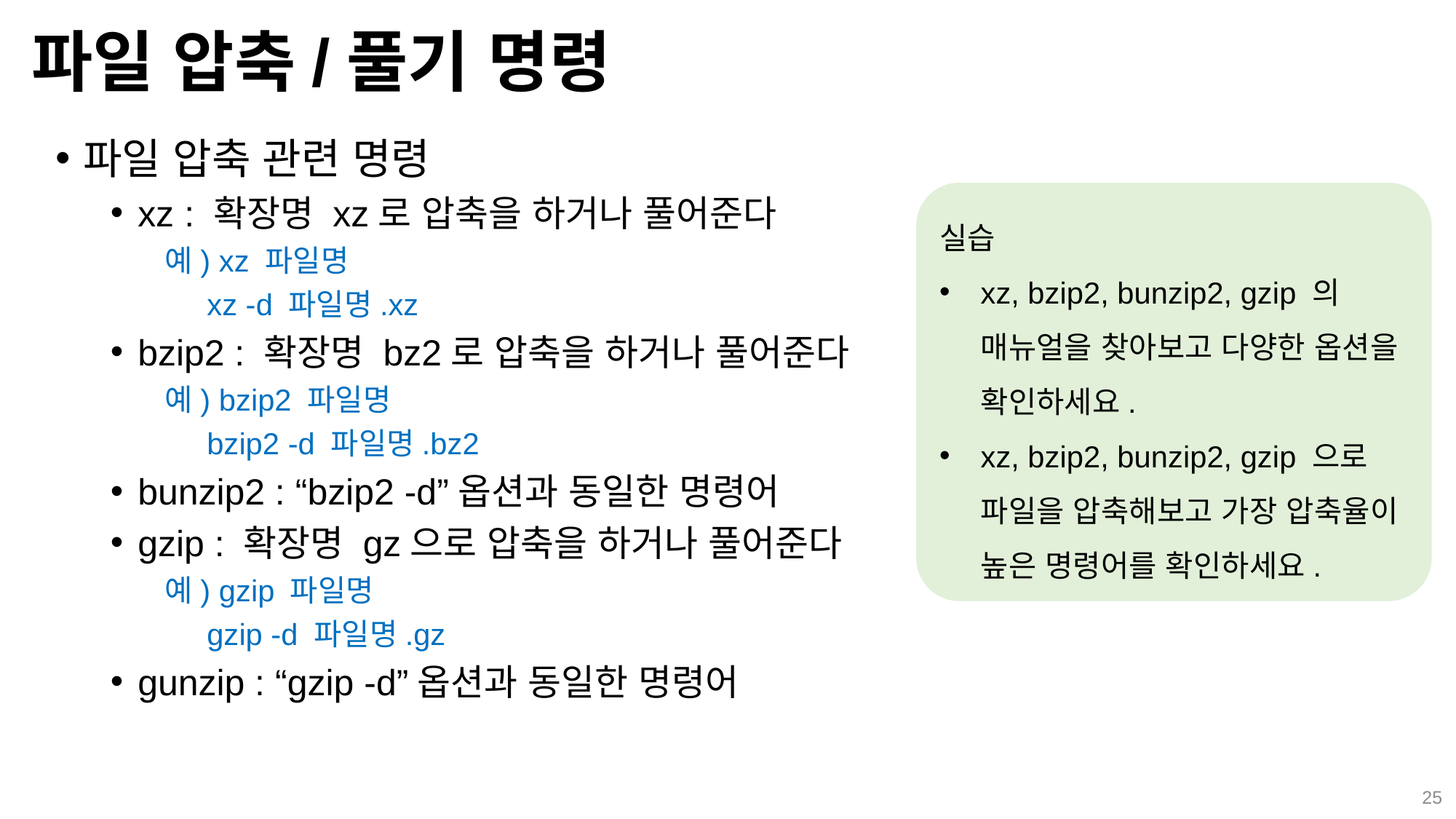

# 파일 압축/풀기 명령
파일 압축 관련 명령
xz : 확장명 xz로 압축을 하거나 풀어준다
예) xz 파일명
     xz -d 파일명.xz
bzip2 : 확장명 bz2로 압축을 하거나 풀어준다
예) bzip2 파일명
     bzip2 -d 파일명.bz2
bunzip2 : “bzip2 -d”옵션과 동일한 명령어
gzip : 확장명 gz으로 압축을 하거나 풀어준다
예) gzip 파일명
     gzip -d 파일명.gz
gunzip : “gzip -d”옵션과 동일한 명령어

실습
xz, bzip2, bunzip2, gzip 의 매뉴얼을 찾아보고 다양한 옵션을 확인하세요.
xz, bzip2, bunzip2, gzip 으로 파일을 압축해보고 가장 압축율이 높은 명령어를 확인하세요.
25